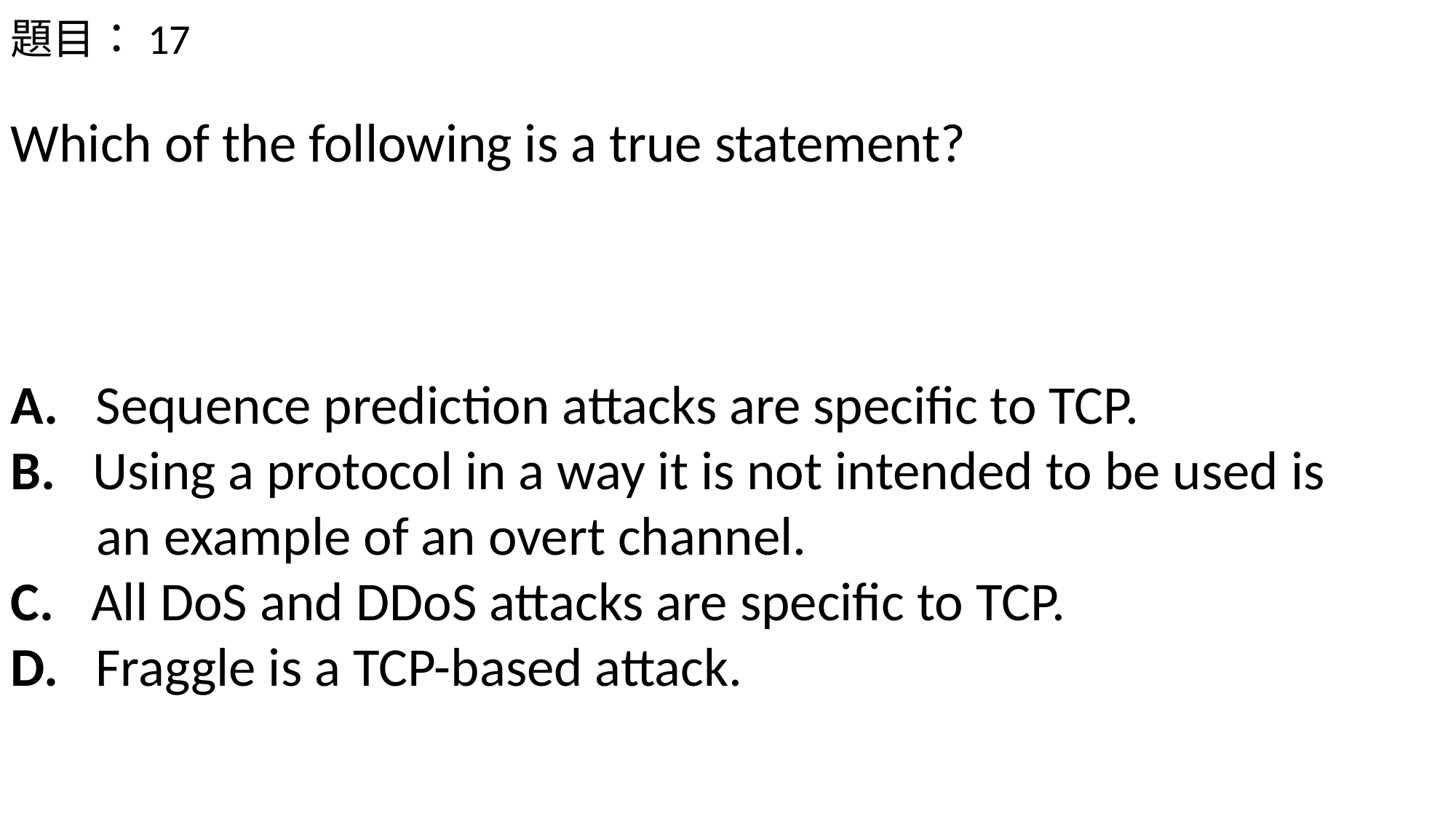

題目：17

Which of the following is a true statement?

A.   Sequence prediction attacks are specific to TCP.
B.   Using a protocol in a way it is not intended to be used is
an example of an overt channel.
C.   All DoS and DDoS attacks are specific to TCP.
D.   Fraggle is a TCP-based attack.